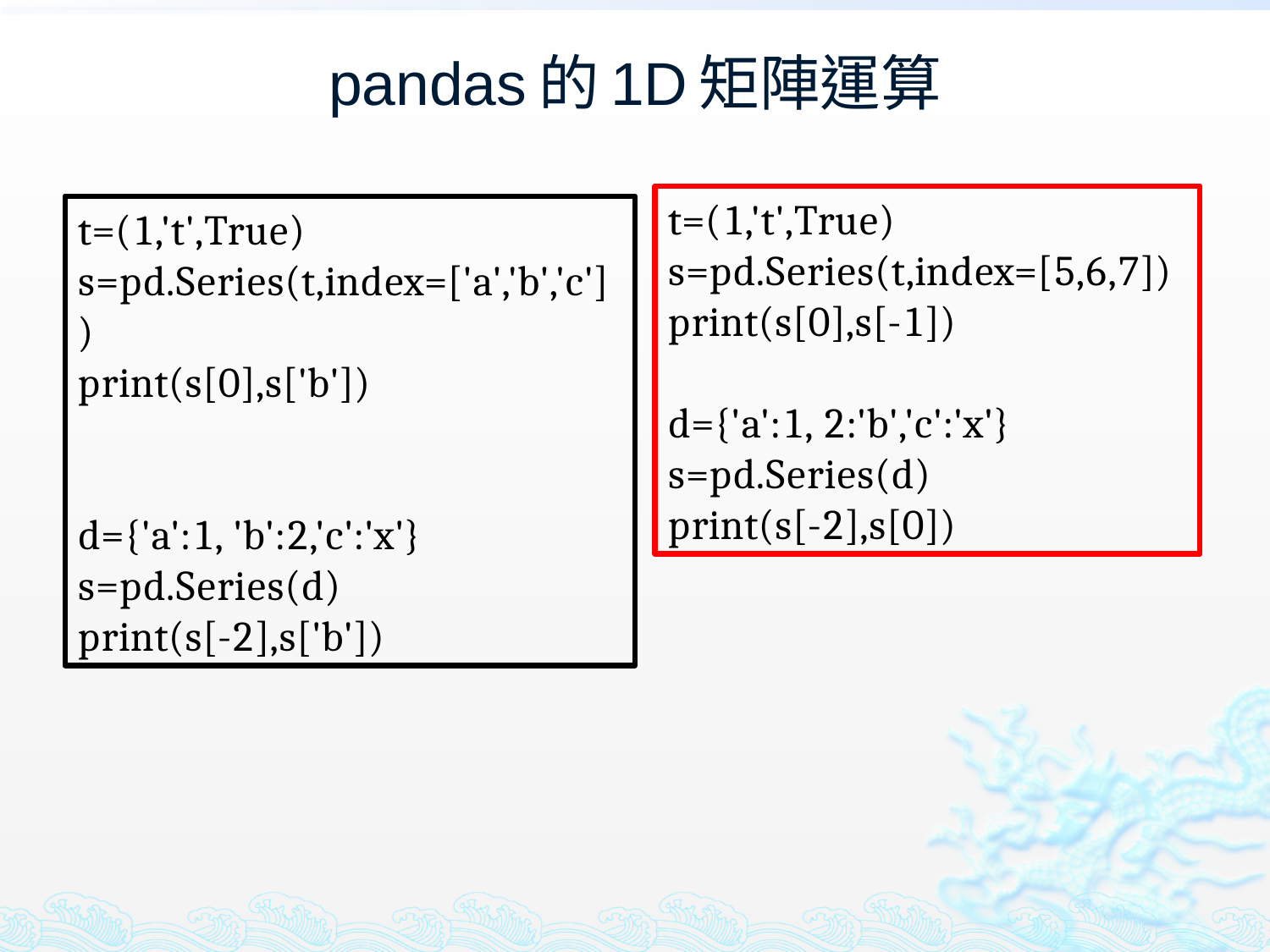

# pandas的1D矩陣運算
t=(1,'t',True)
s=pd.Series(t,index=[5,6,7])
print(s[0],s[-1])

d={'a':1, 2:'b','c':'x'}
s=pd.Series(d)
print(s[-2],s[0])
t=(1,'t',True)
s=pd.Series(t,index=['a','b','c'])
print(s[0],s['b'])

d={'a':1, 'b':2,'c':'x'}
s=pd.Series(d)
print(s[-2],s['b'])